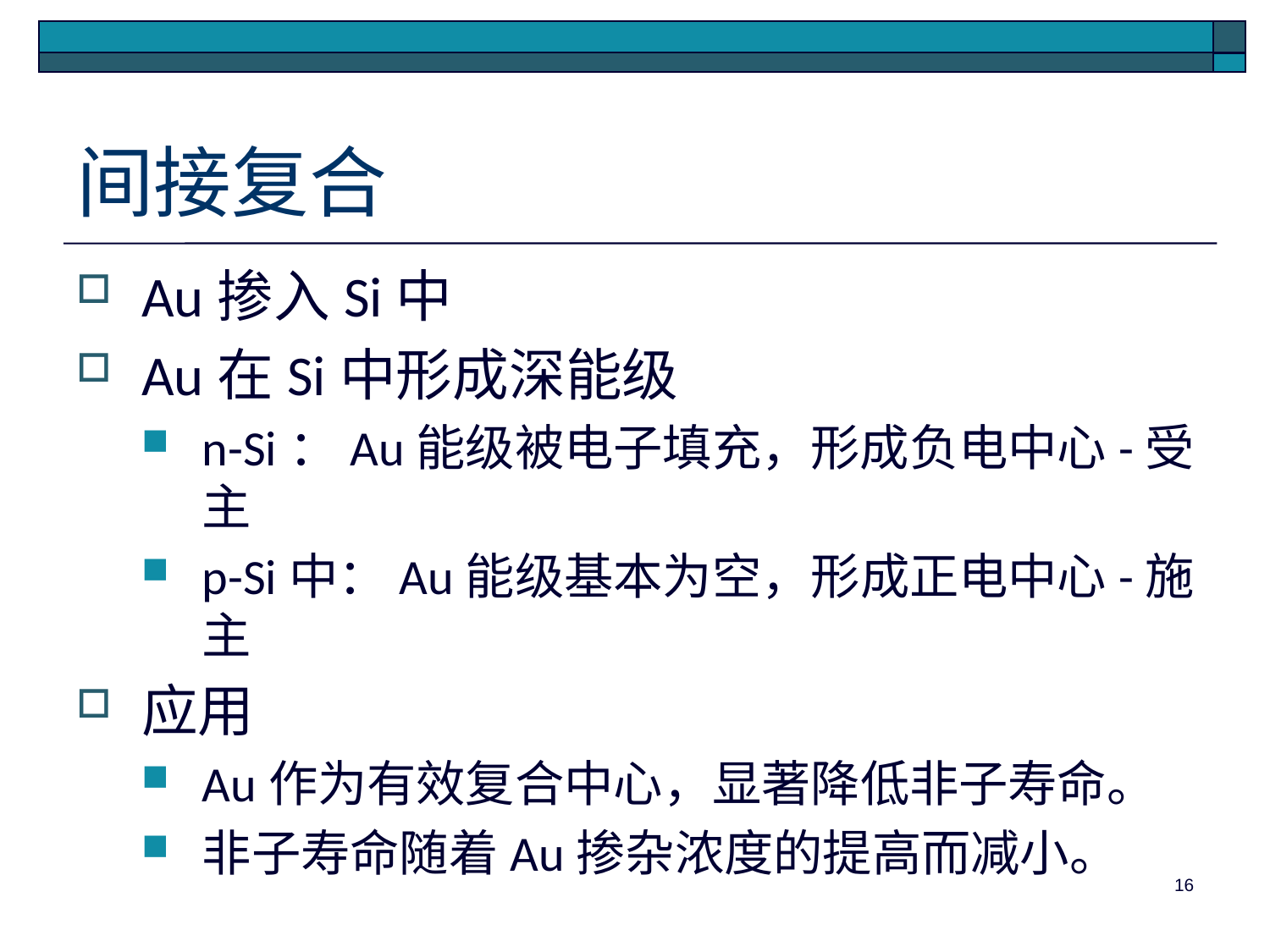

# 间接复合
Au掺入Si中
Au在Si中形成深能级
n-Si：Au能级被电子填充，形成负电中心-受主
p-Si中：Au能级基本为空，形成正电中心-施主
应用
Au作为有效复合中心，显著降低非子寿命。
非子寿命随着Au掺杂浓度的提高而减小。

16